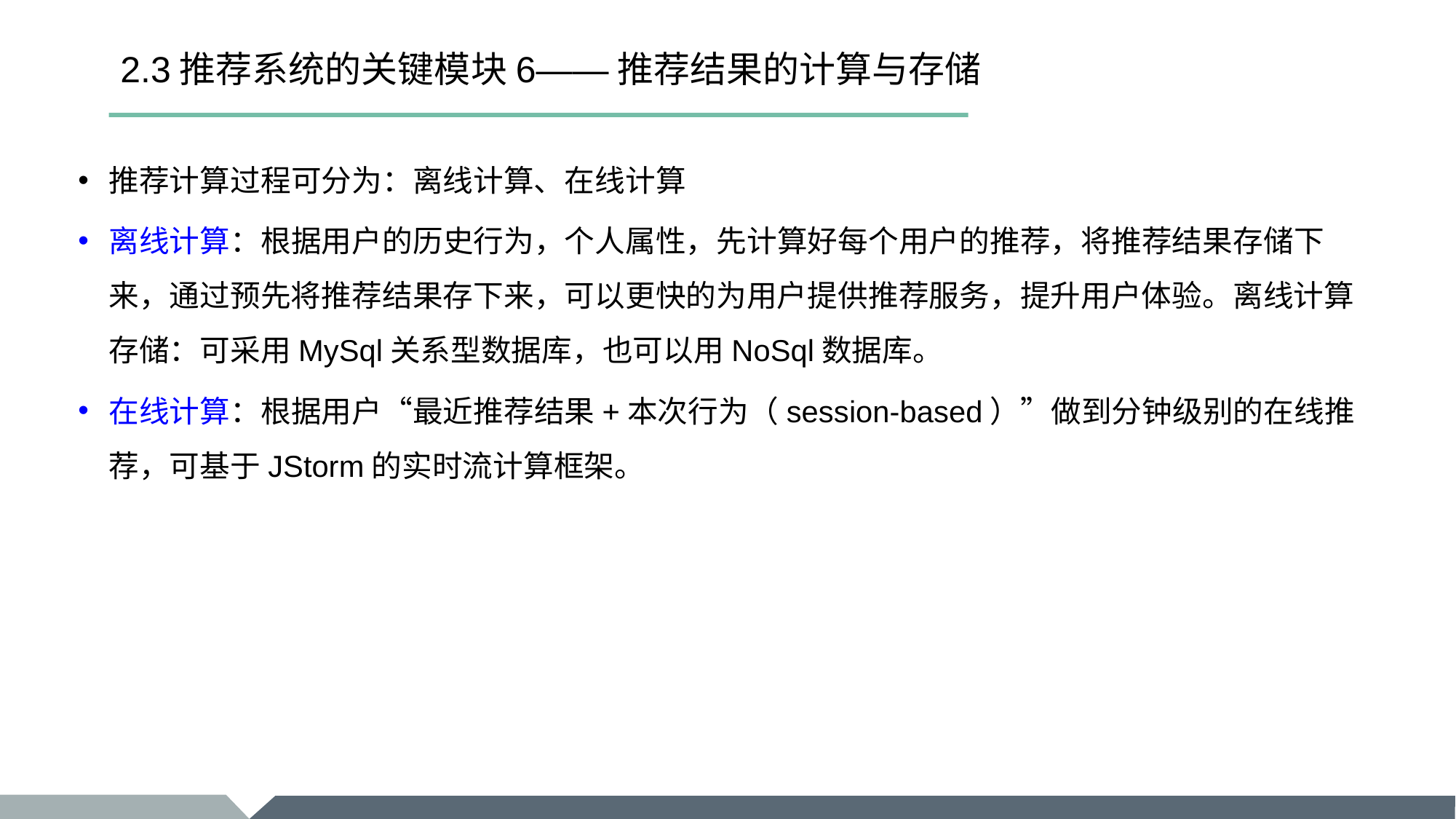

# 2.3推荐系统的关键模块6——推荐结果的计算与存储
推荐计算过程可分为：离线计算、在线计算
离线计算：根据用户的历史行为，个人属性，先计算好每个用户的推荐，将推荐结果存储下来，通过预先将推荐结果存下来，可以更快的为用户提供推荐服务，提升用户体验。离线计算存储：可采用MySql关系型数据库，也可以用NoSql数据库。
在线计算：根据用户“最近推荐结果+本次行为（session-based）”做到分钟级别的在线推荐，可基于JStorm的实时流计算框架。